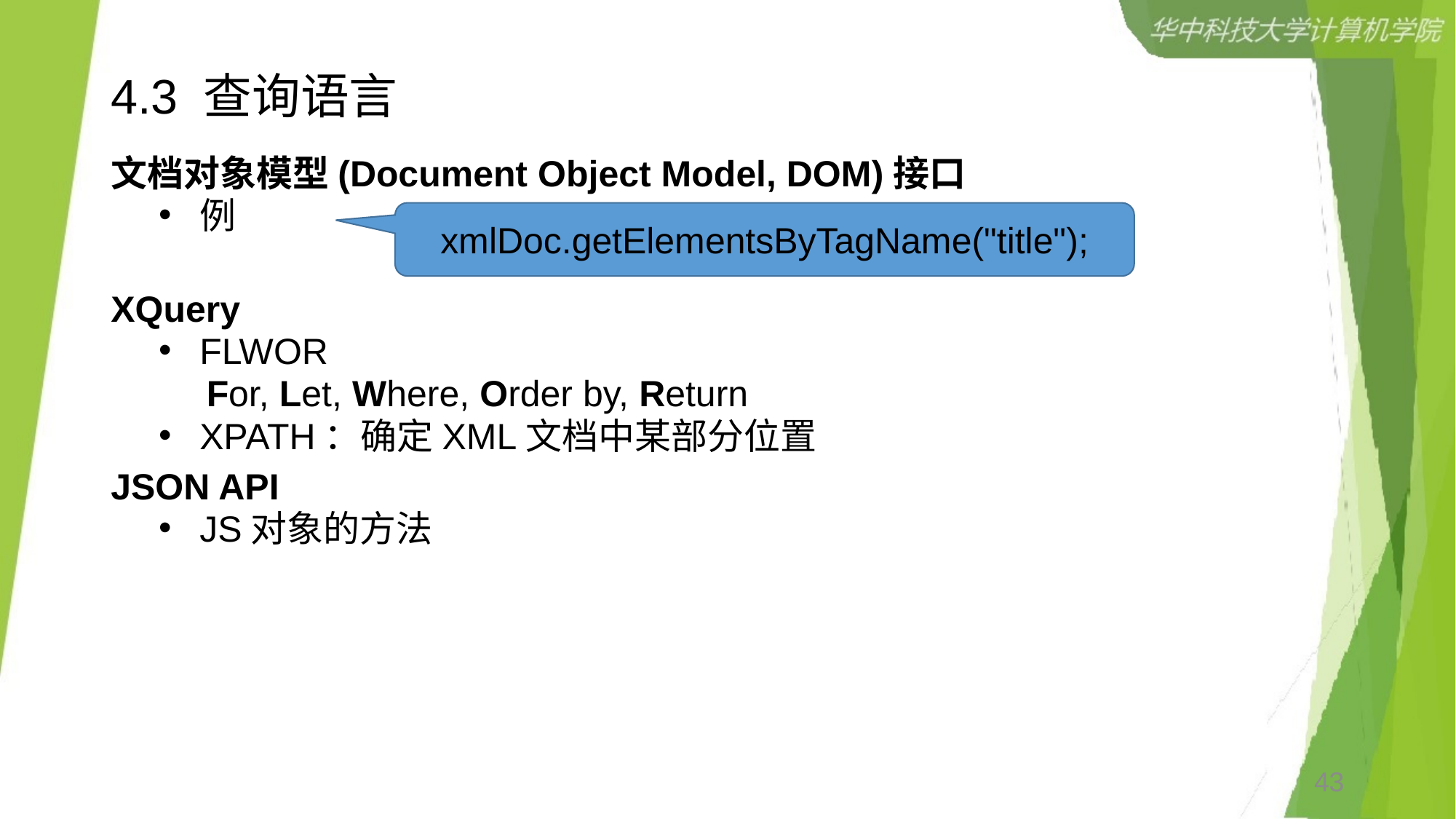

# 4.3 查询语言
文档对象模型(Document Object Model, DOM)接口
例

XQuery
FLWOR
For, Let, Where, Order by, Return
XPATH：确定XML文档中某部分位置
JSON API
JS对象的方法
xmlDoc.getElementsByTagName("title");
43